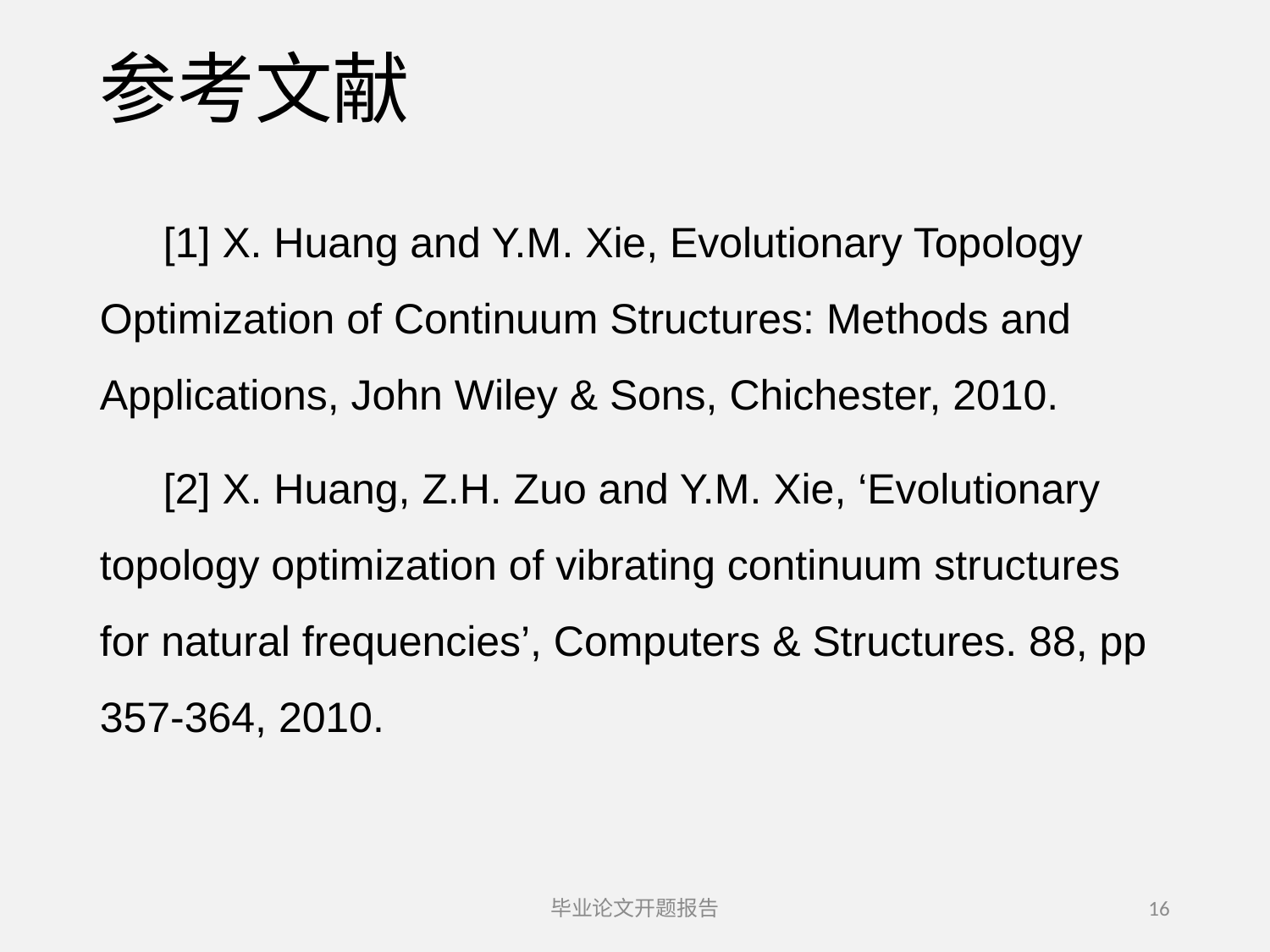

参考文献
[1] X. Huang and Y.M. Xie, Evolutionary Topology Optimization of Continuum Structures: Methods and Applications, John Wiley & Sons, Chichester, 2010.
[2] X. Huang, Z.H. Zuo and Y.M. Xie, ‘Evolutionary topology optimization of vibrating continuum structures for natural frequencies’, Computers & Structures. 88, pp 357-364, 2010.
毕业论文开题报告
16